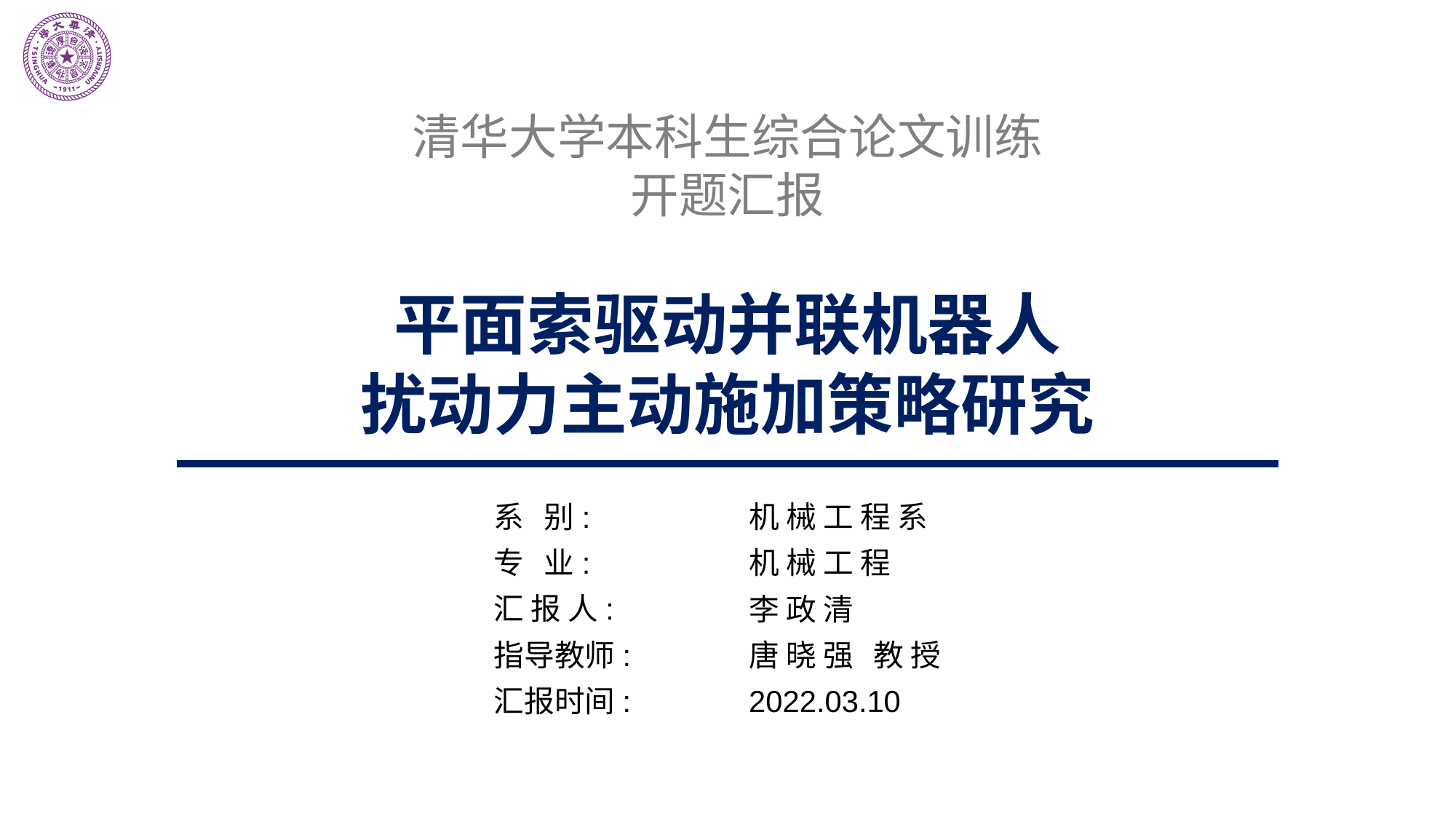

清华大学本科生综合论文训练
开题汇报
平面索驱动并联机器人
扰动力主动施加策略研究

系   别:
专   业:
汇 报 人:
指导教师:
汇报时间:
机 械 工 程 系
机 械 工 程
李 政 清
唐 晓 强   教 授
2022.03.10